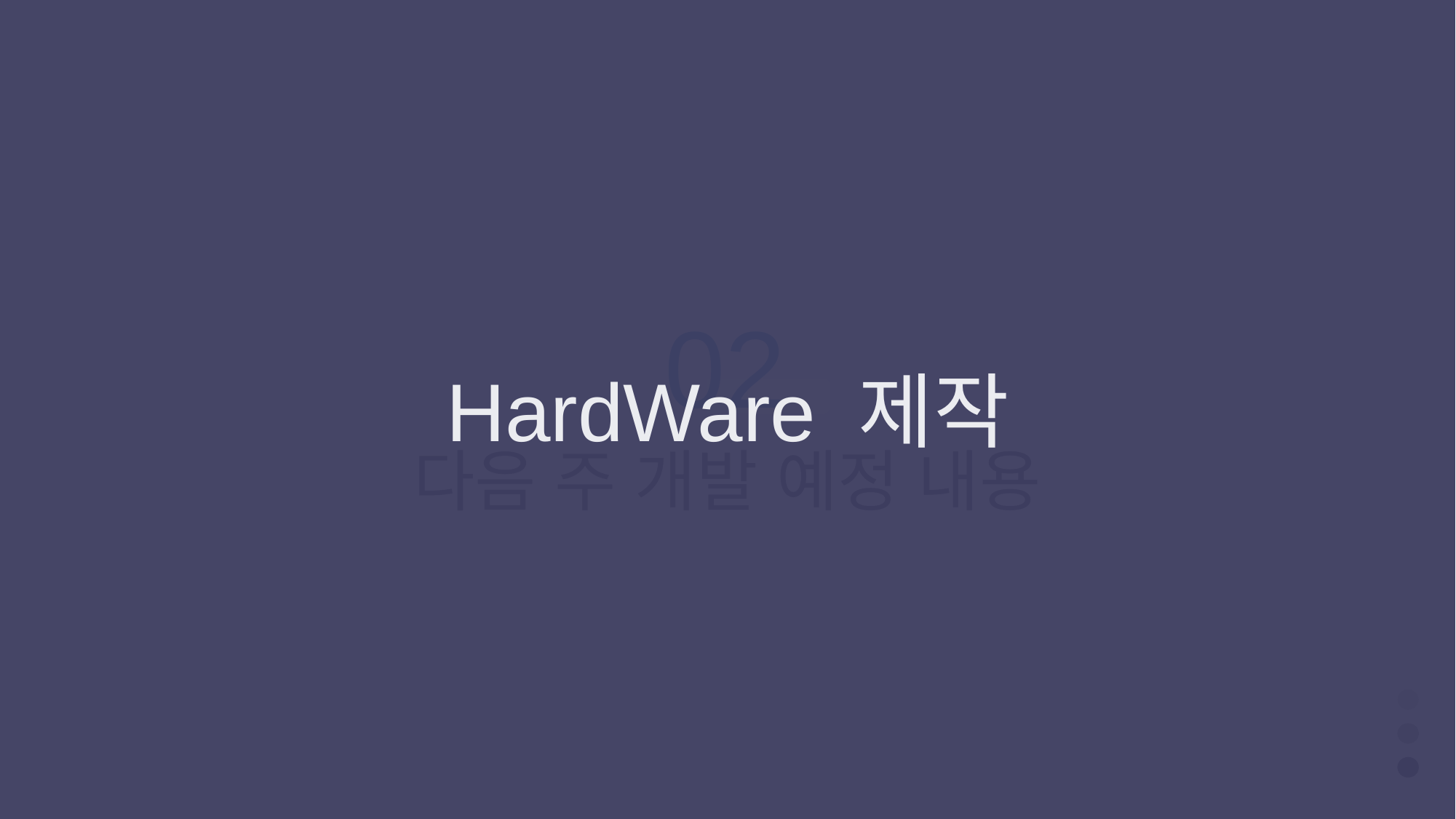

02

다음 주 개발 예정 내용
HardWare 제작